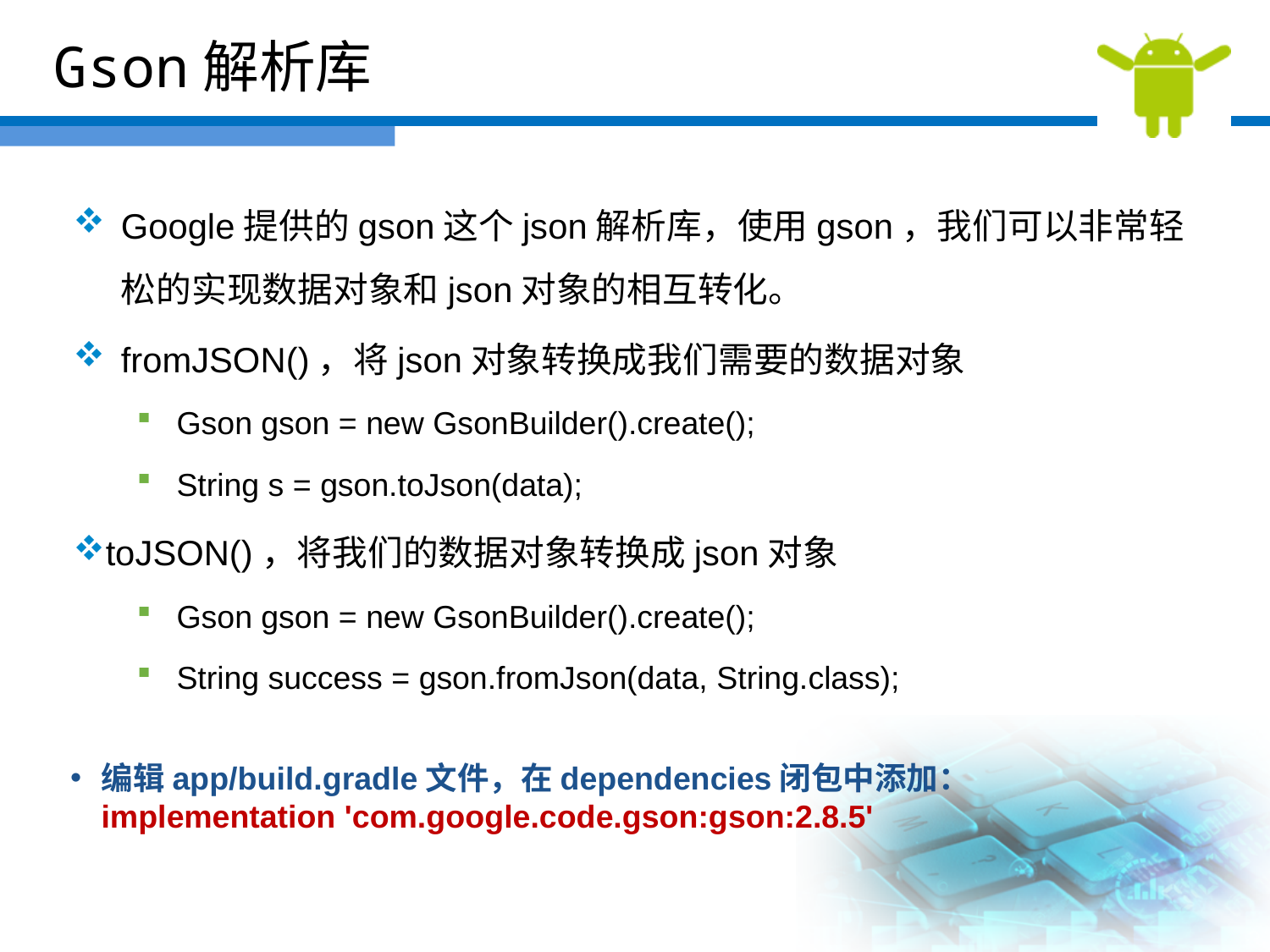

Gson解析库
Google提供的gson这个json解析库，使用gson，我们可以非常轻松的实现数据对象和json对象的相互转化。
fromJSON()，将json对象转换成我们需要的数据对象
Gson gson = new GsonBuilder().create();
String s = gson.toJson(data);
toJSON()，将我们的数据对象转换成json对象
Gson gson = new GsonBuilder().create();
String success = gson.fromJson(data, String.class);
编辑app/build.gradle文件，在dependencies闭包中添加：
implementation 'com.google.code.gson:gson:2.8.5'